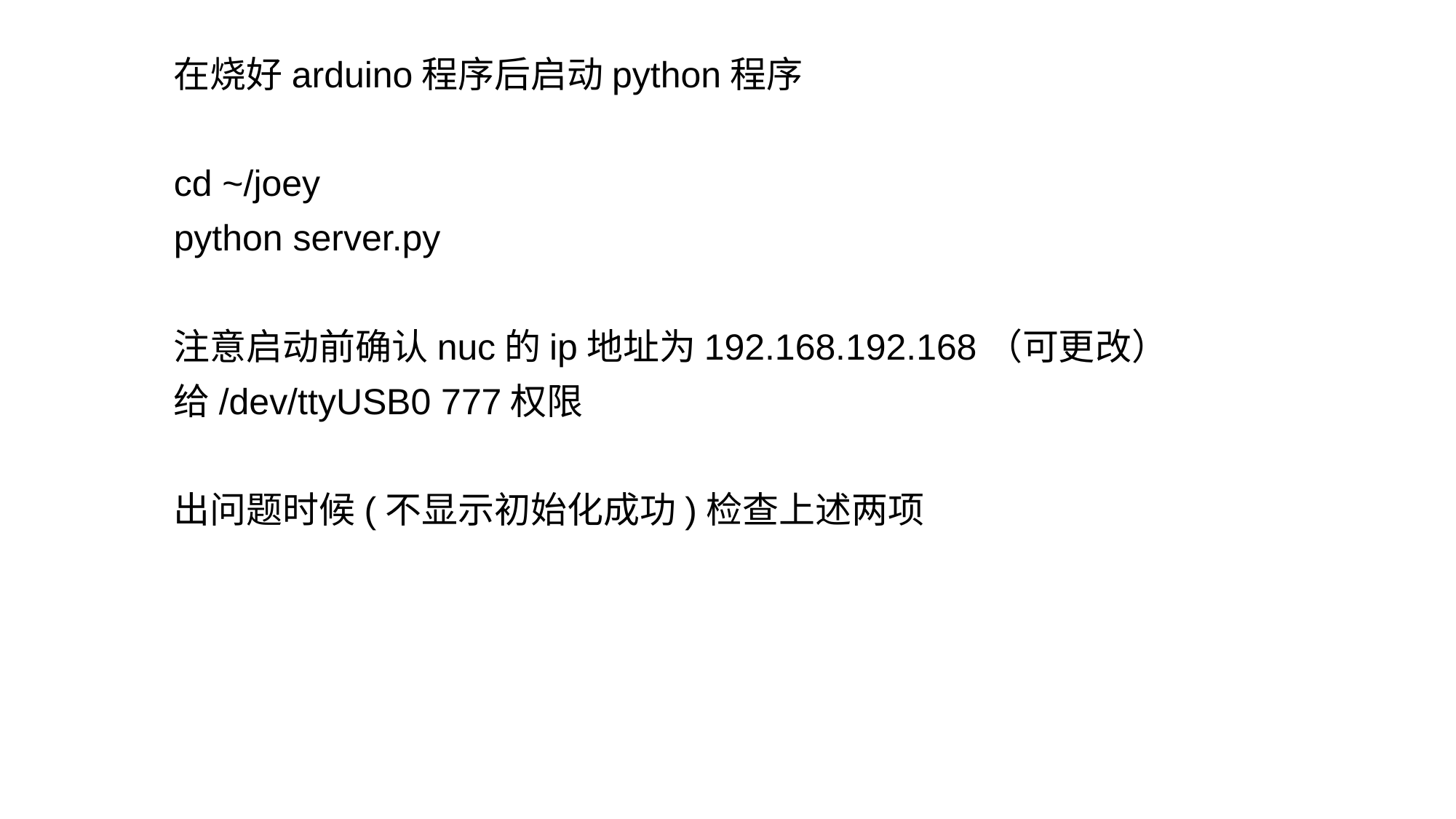

在烧好arduino程序后启动python程序

cd ~/joey
python server.py

注意启动前确认nuc的ip地址为192.168.192.168（可更改）
给/dev/ttyUSB0 777权限

出问题时候(不显示初始化成功)检查上述两项